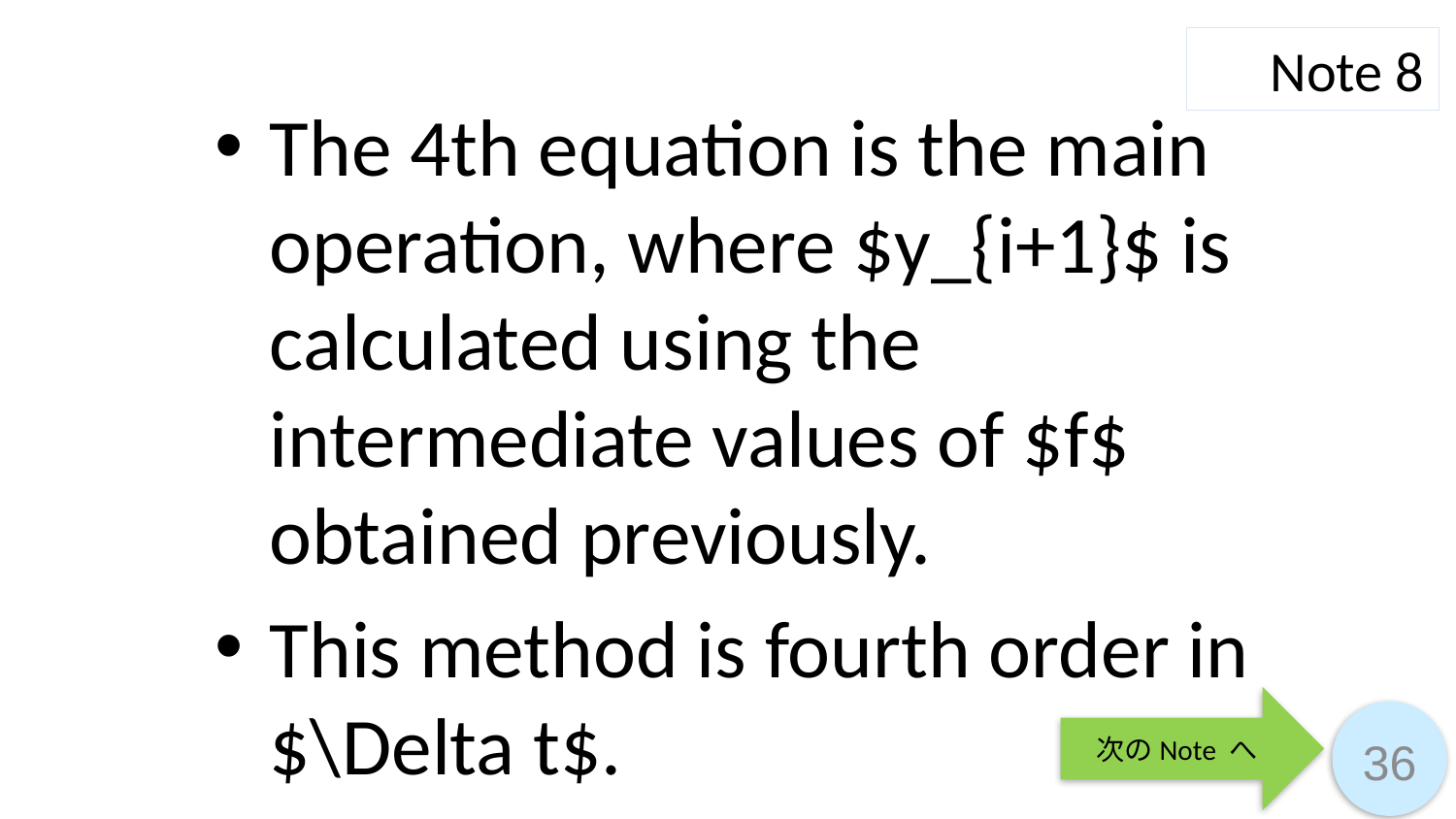

Note 8
The 4th equation is the main operation, where $y_{i+1}$ is calculated using the intermediate values of $f$ obtained previously.
This method is fourth order in $\Delta t$.
次のNote へ
36